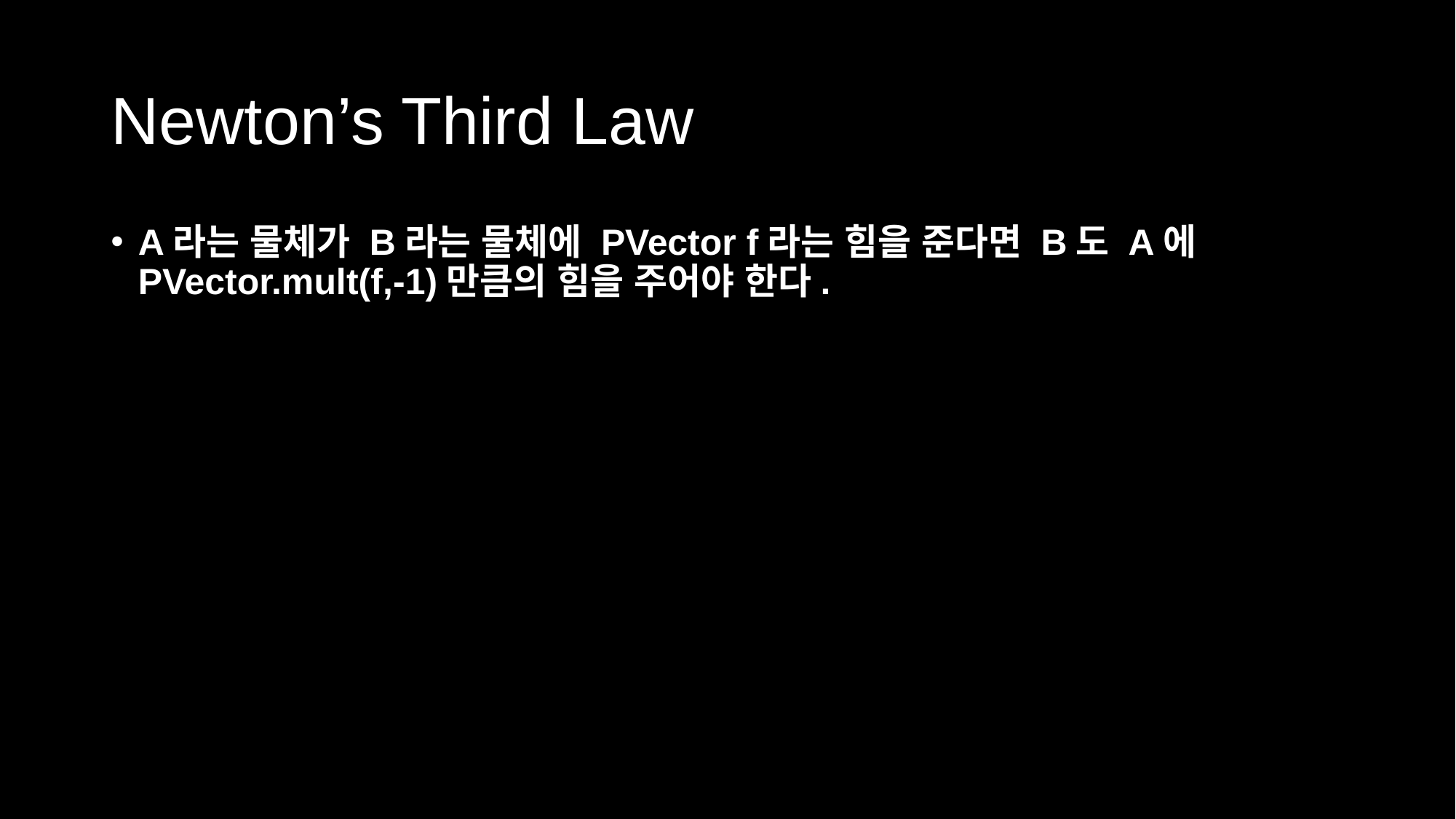

# Newton’s Third Law
A라는 물체가 B라는 물체에 PVector f라는 힘을 준다면 B도 A에 PVector.mult(f,-1)만큼의 힘을 주어야 한다.